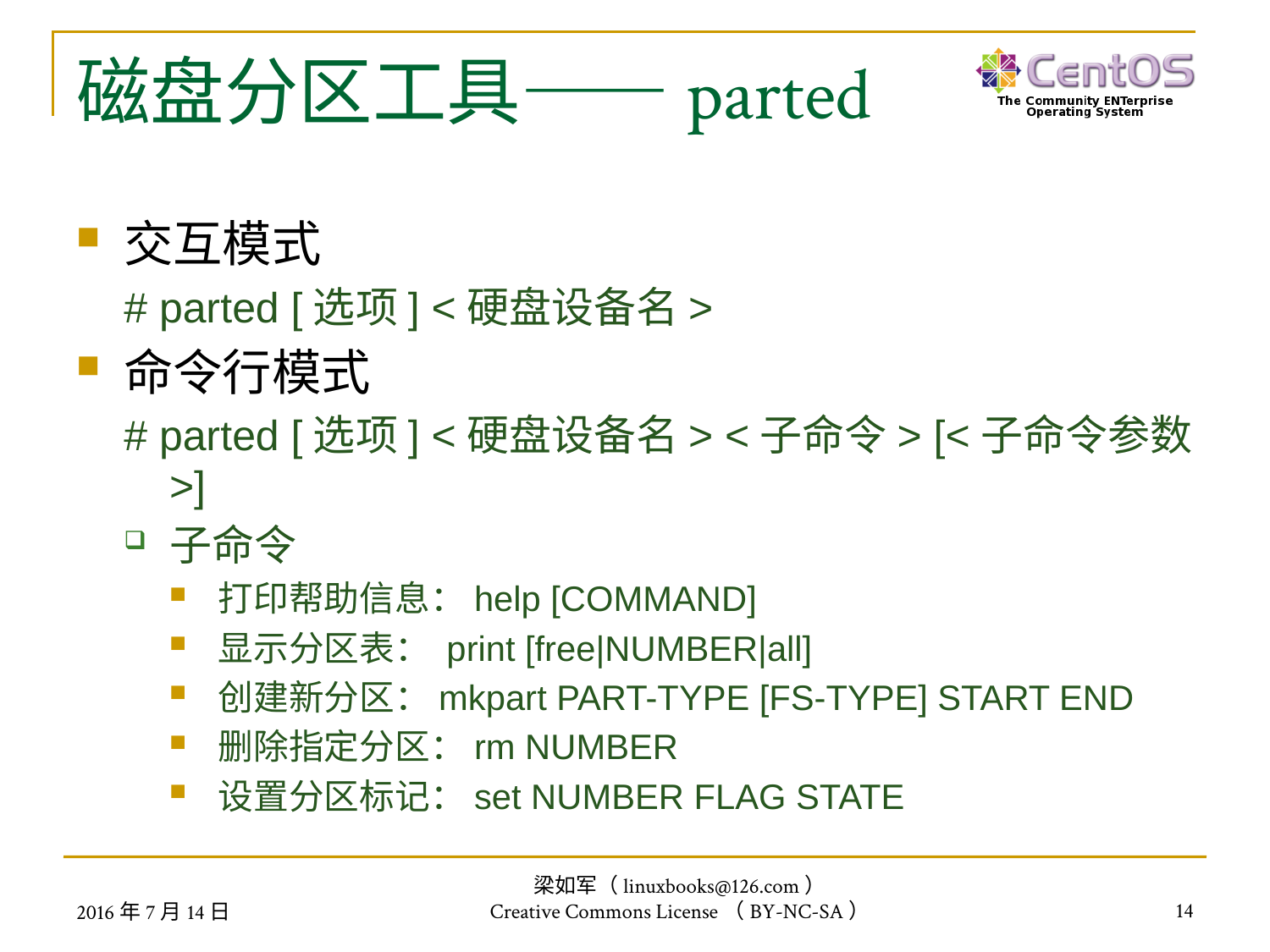

# 磁盘分区工具——parted
交互模式
# parted [选项] <硬盘设备名>
命令行模式
# parted [选项] <硬盘设备名> <子命令> [<子命令参数>]
子命令
打印帮助信息：help [COMMAND]
显示分区表： print [free|NUMBER|all]
创建新分区：mkpart PART-TYPE [FS-TYPE] START END
删除指定分区：rm NUMBER
设置分区标记：set NUMBER FLAG STATE

梁如军（linuxbooks@126.com）
Creative Commons License（BY-NC-SA）
2016年7月14日
14